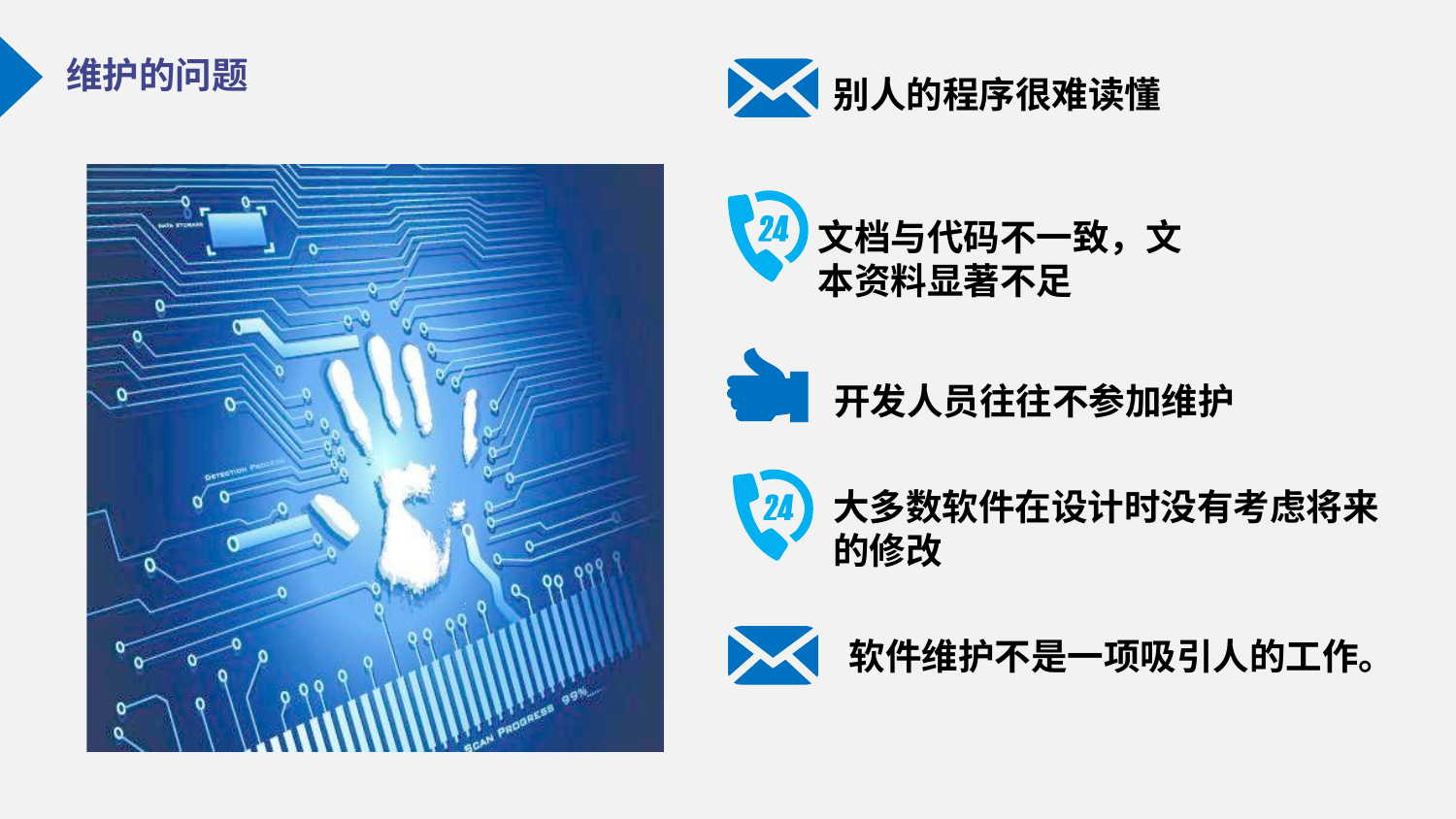

维护的问题

别人的程序很难读懂

文档与代码不一致，文本资料显著不足

开发人员往往不参加维护

大多数软件在设计时没有考虑将来的修改

软件维护不是一项吸引人的工作。